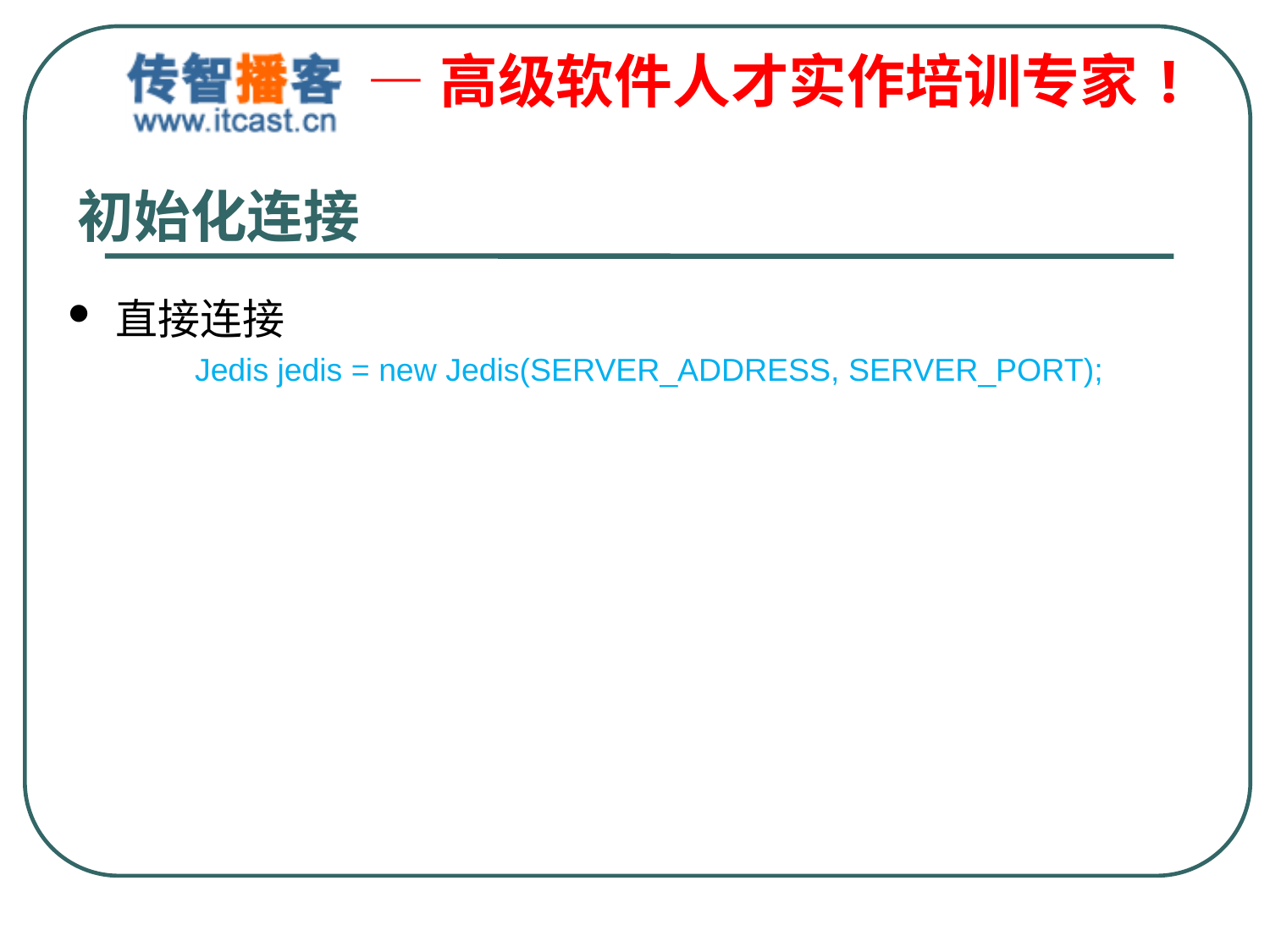

# 初始化连接
直接连接
Jedis jedis = new Jedis(SERVER_ADDRESS, SERVER_PORT);